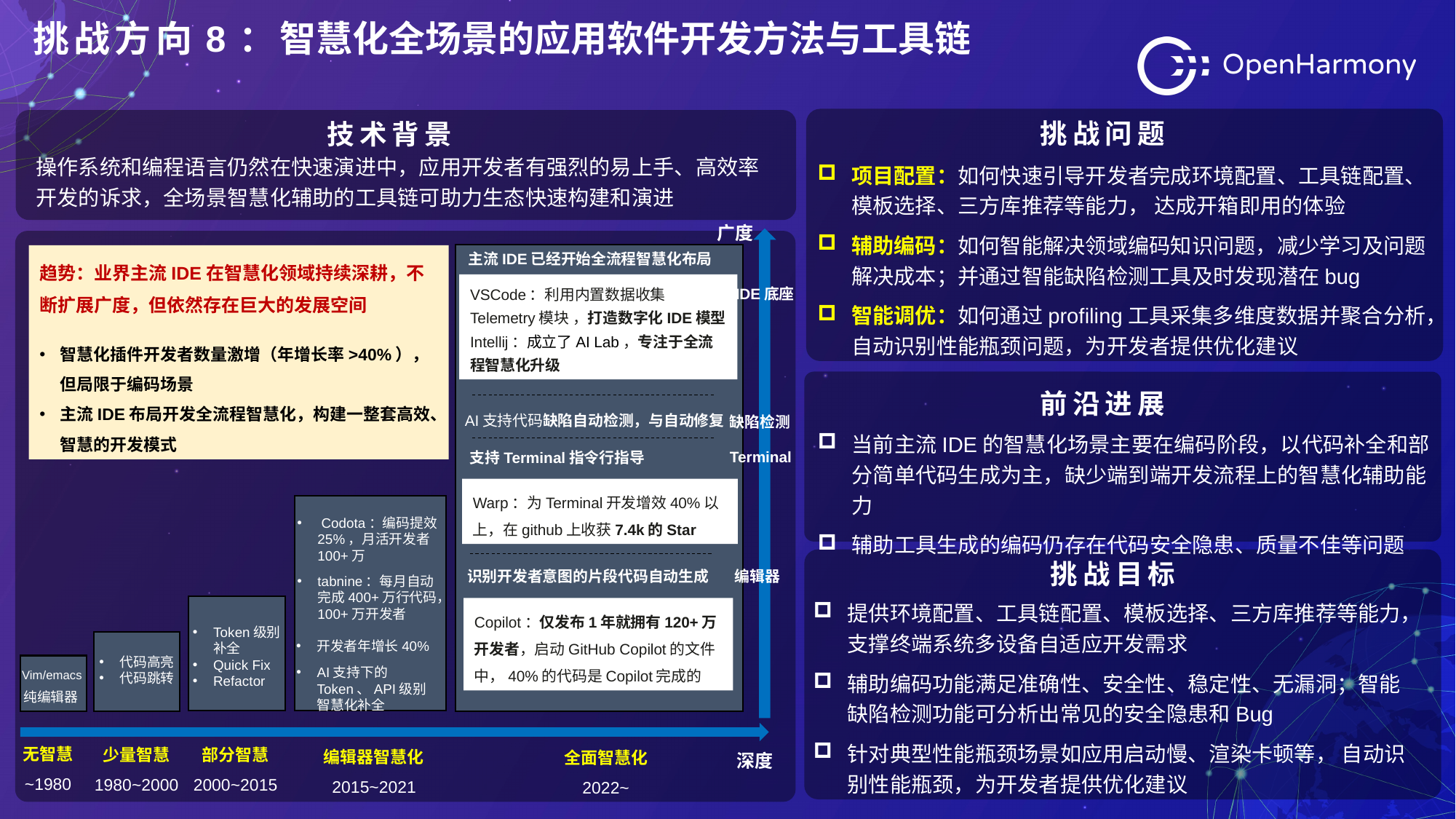

挑战方向8：智慧化全场景的应用软件开发方法与工具链
挑战问题
技术背景

操作系统和编程语言仍然在快速演进中，应用开发者有强烈的易上手、高效率开发的诉求，全场景智慧化辅助的工具链可助力生态快速构建和演进
项目配置：如何快速引导开发者完成环境配置、工具链配置、模板选择、三方库推荐等能力， 达成开箱即用的体验
辅助编码：如何智能解决领域编码知识问题，减少学习及问题解决成本；并通过智能缺陷检测工具及时发现潜在bug
智能调优：如何通过profiling工具采集多维度数据并聚合分析，自动识别性能瓶颈问题，为开发者提供优化建议
广度

主流IDE已经开始全流程智慧化布局
VSCode：利用内置数据收集Telemetry模块 ，打造数字化IDE模型
Intellij：成立了AI Lab，专注于全流程智慧化升级
AI支持代码缺陷自动检测，与自动修复
支持Terminal指令行指导
Warp：为Terminal开发增效40%以上，在github上收获7.4k的Star
识别开发者意图的片段代码自动生成
Copilot：仅发布1年就拥有120+万开发者，启动GitHub Copilot的文件中，40%的代码是Copilot完成的
趋势：业界主流IDE在智慧化领域持续深耕，不断扩展广度，但依然存在巨大的发展空间
智慧化插件开发者数量激增（年增长率>40%），但局限于编码场景
主流IDE布局开发全流程智慧化，构建一整套高效、智慧的开发模式
IDE底座
缺陷检测
Terminal

 Codota：编码提效25%，月活开发者100+万
tabnine：每月自动完成400+万行代码，100+万开发者
编辑器

Token级别补全
Quick Fix
Refactor

开发者年增长40%
代码高亮
代码跳转

AI支持下的Token、API级别智慧化补全
Vim/emacs
纯编辑器

无智慧
~1980
少量智慧
1980~2000
部分智慧
2000~2015
编辑器智慧化
2015~2021
全面智慧化
2022~
深度

前沿进展

当前主流IDE的智慧化场景主要在编码阶段，以代码补全和部分简单代码生成为主，缺少端到端开发流程上的智慧化辅助能力
辅助工具生成的编码仍存在代码安全隐患、质量不佳等问题
挑战目标

提供环境配置、工具链配置、模板选择、三方库推荐等能力，支撑终端系统多设备自适应开发需求
辅助编码功能满足准确性、安全性、稳定性、无漏洞；智能缺陷检测功能可分析出常见的安全隐患和Bug
针对典型性能瓶颈场景如应用启动慢、渲染卡顿等， 自动识别性能瓶颈，为开发者提供优化建议